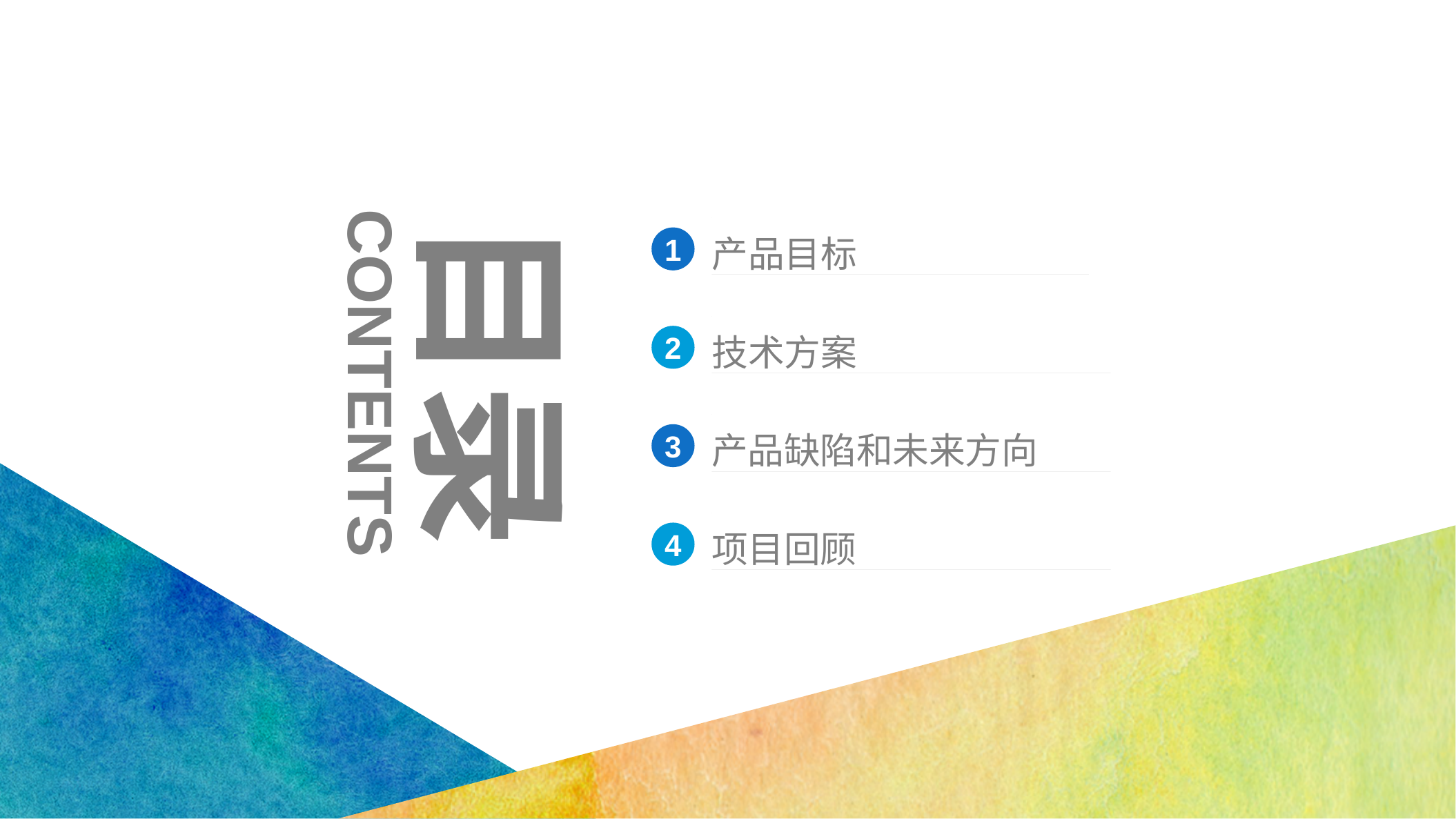

目录
产品目标
1
技术方案
2
CONTENTS
产品缺陷和未来方向
3

项目回顾
4